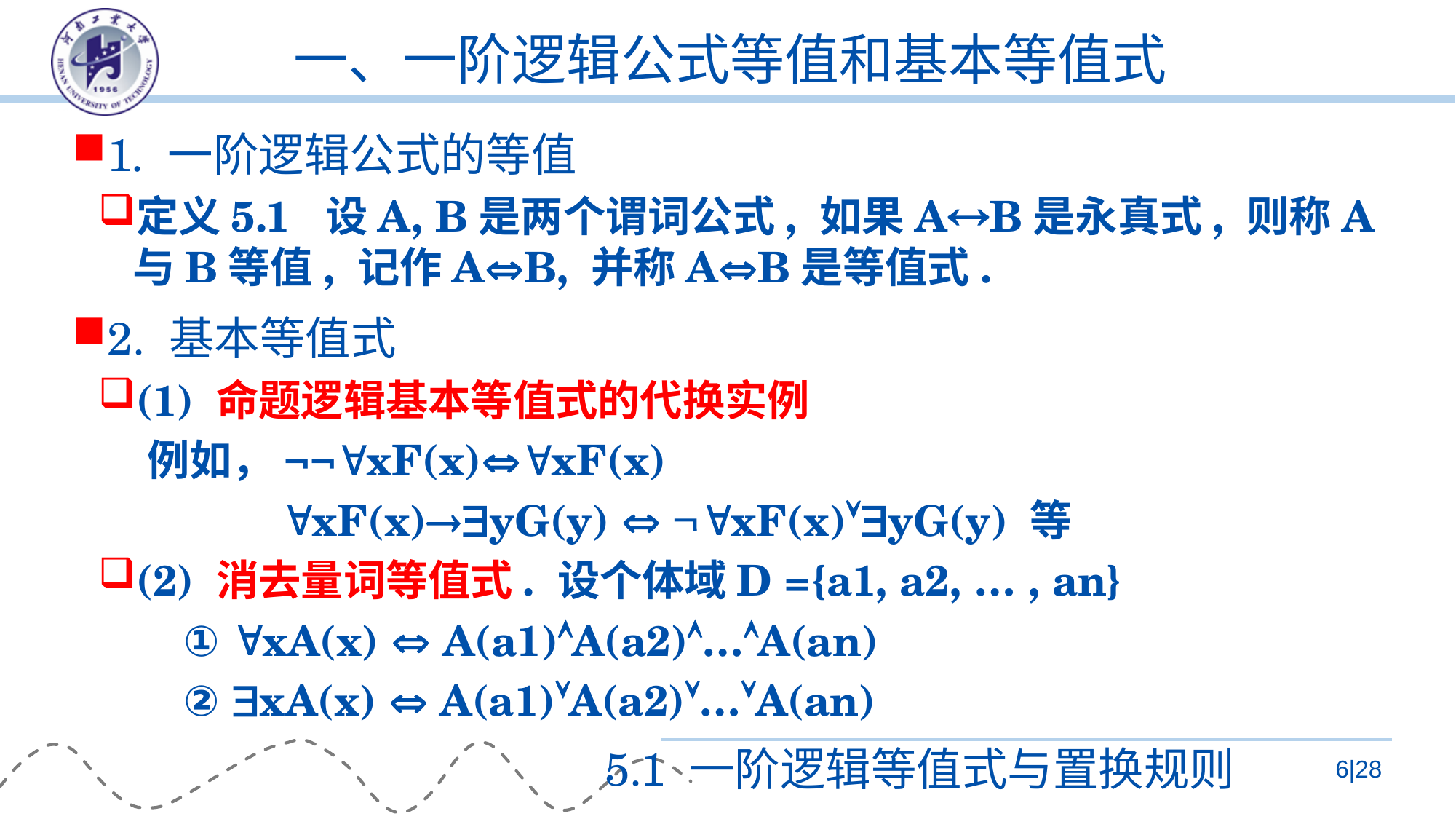

# 一、一阶逻辑公式等值和基本等值式
1. 一阶逻辑公式的等值
定义5.1  设A, B是两个谓词公式, 如果A↔B是永真式, 则称A与B等值, 记作A⇔B, 并称A⇔B是等值式.
2. 基本等值式
(1) 命题逻辑基本等值式的代换实例
    例如，¬¬∀xF(x)⇔∀xF(x)
               ∀xF(x)→∃yG(y) ⇔ ¬∀xF(x)∨∃yG(y) 等
(2) 消去量词等值式. 设个体域D ={a1, a2, … , an}
       ① ∀xA(x) ⇔ A(a1)∧A(a2)∧…∧A(an)
       ② ∃xA(x) ⇔ A(a1)∨A(a2)∨…∨A(an)
5.1 一阶逻辑等值式与置换规则
6|28